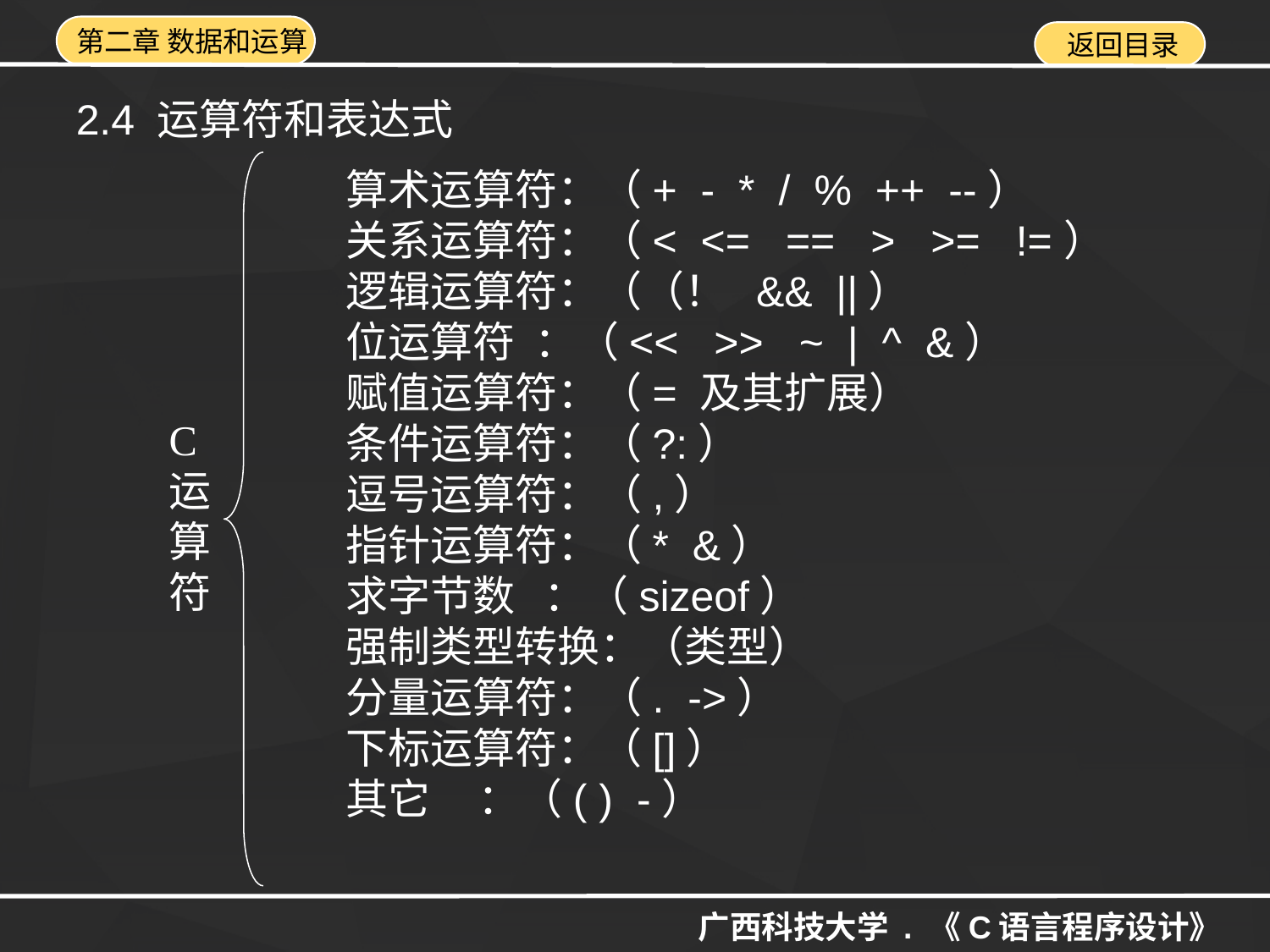

2.4 运算符和表达式

算术运算符：（+  -  *  /  %  ++  --）
关系运算符：（<  <=   ==   >   >=   !=）
逻辑运算符：（（！  &&  ||）
位运算符  ：（<<   >>   ~  |  ^  &）
赋值运算符：（= 及其扩展）
条件运算符：（?:）
逗号运算符：（,）
指针运算符：（*  &）
求字节数   ：（sizeof）
强制类型转换：（类型）
分量运算符：（.  ->）
下标运算符：（[]）
其它     ：（( )  -）

C
运
算
符